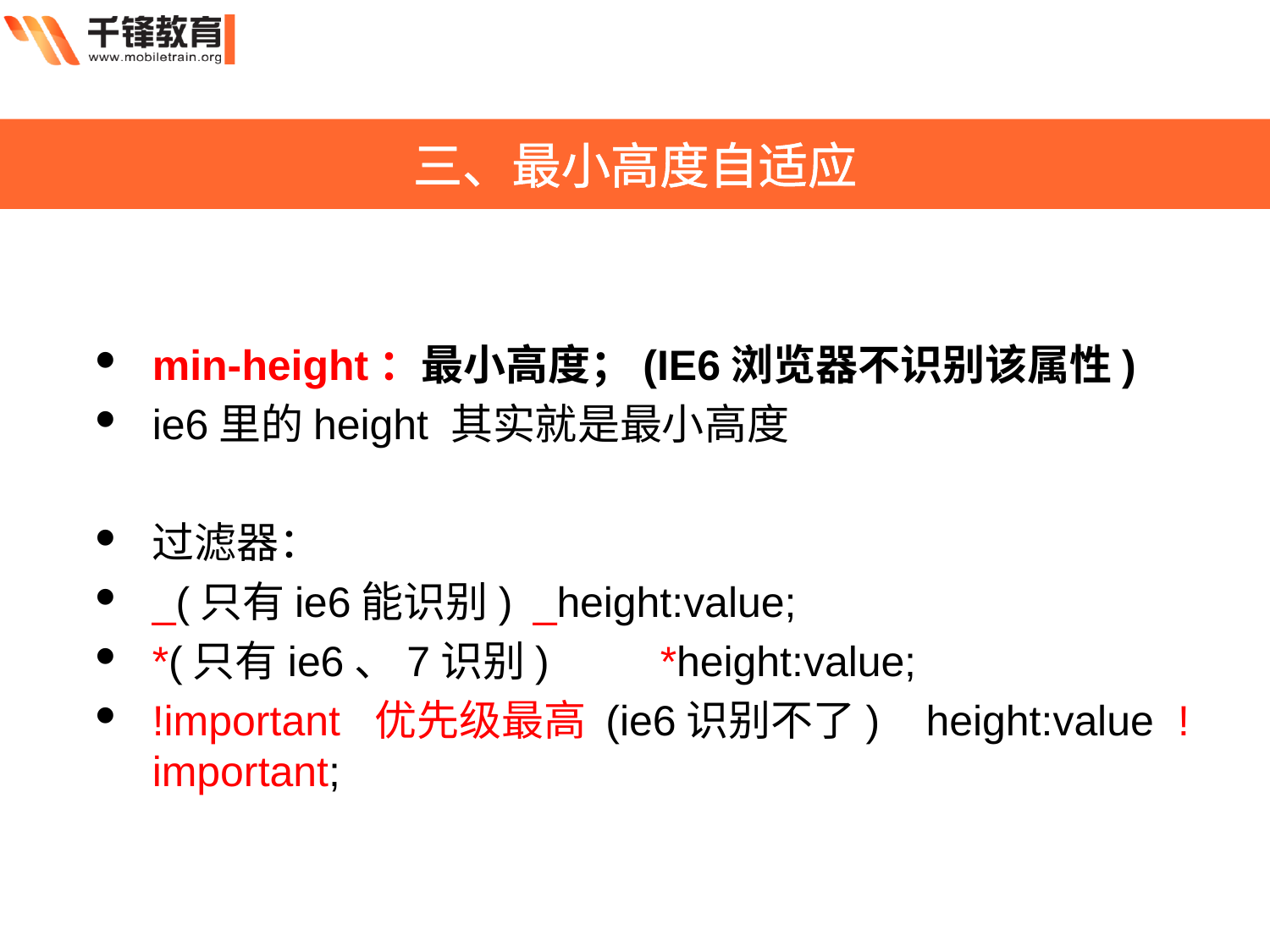

三、最小高度自适应

min-height：最小高度；(IE6浏览器不识别该属性)
ie6里的height 其实就是最小高度

过滤器：
_(只有ie6能识别) 	_height:value;
*(只有ie6、7识别) 	*height:value;
!important  优先级最高 (ie6识别不了) 	 height:value  !important;